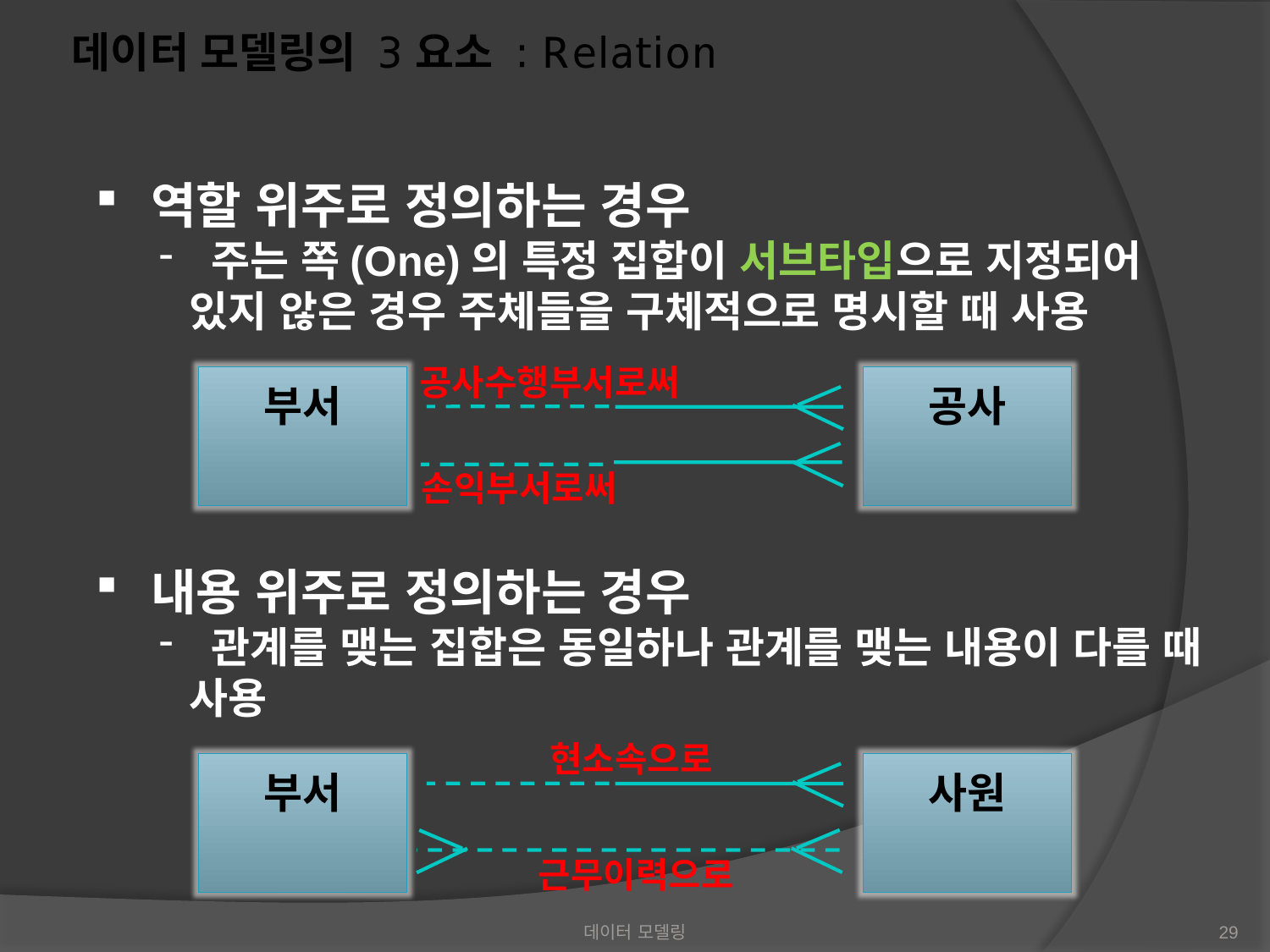

데이터 모델링의 3요소 : Relation
 역할 위주로 정의하는 경우
 주는 쪽(One)의 특정 집합이 서브타입으로 지정되어 있지 않은 경우 주체들을 구체적으로 명시할 때 사용

공사수행부서로써
부서
공사

손익부서로써

 내용 위주로 정의하는 경우
 관계를 맺는 집합은 동일하나 관계를 맺는 내용이 다를 때 사용

현소속으로
부서
사원

근무이력으로

데이터 모델링
29